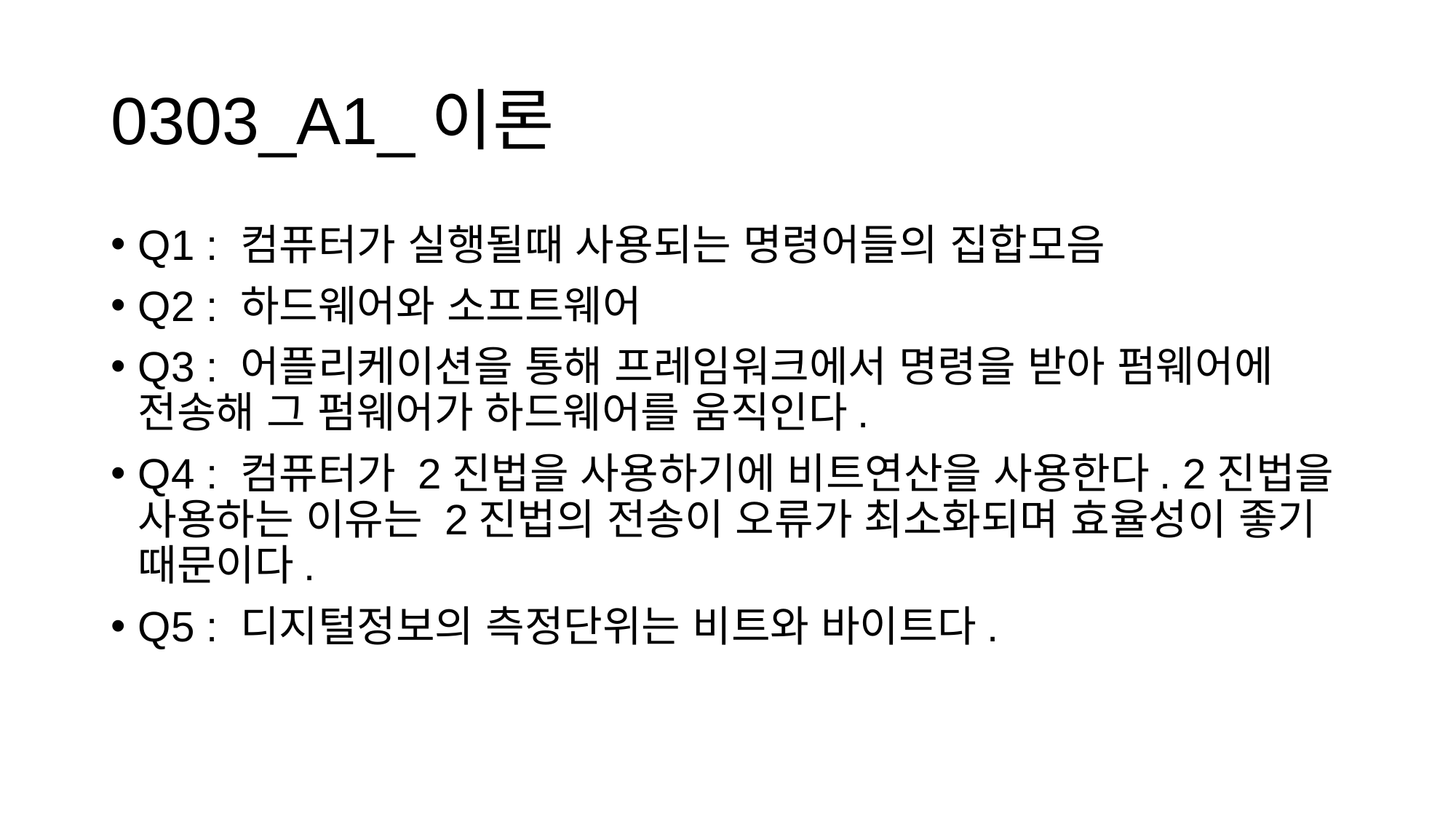

# 0303_A1_이론
Q1 : 컴퓨터가 실행될때 사용되는 명령어들의 집합모음
Q2 : 하드웨어와 소프트웨어
Q3 : 어플리케이션을 통해 프레임워크에서 명령을 받아 펌웨어에 전송해 그 펌웨어가 하드웨어를 움직인다.
Q4 : 컴퓨터가 2진법을 사용하기에 비트연산을 사용한다. 2진법을 사용하는 이유는 2진법의 전송이 오류가 최소화되며 효율성이 좋기 때문이다.
Q5 : 디지털정보의 측정단위는 비트와 바이트다.